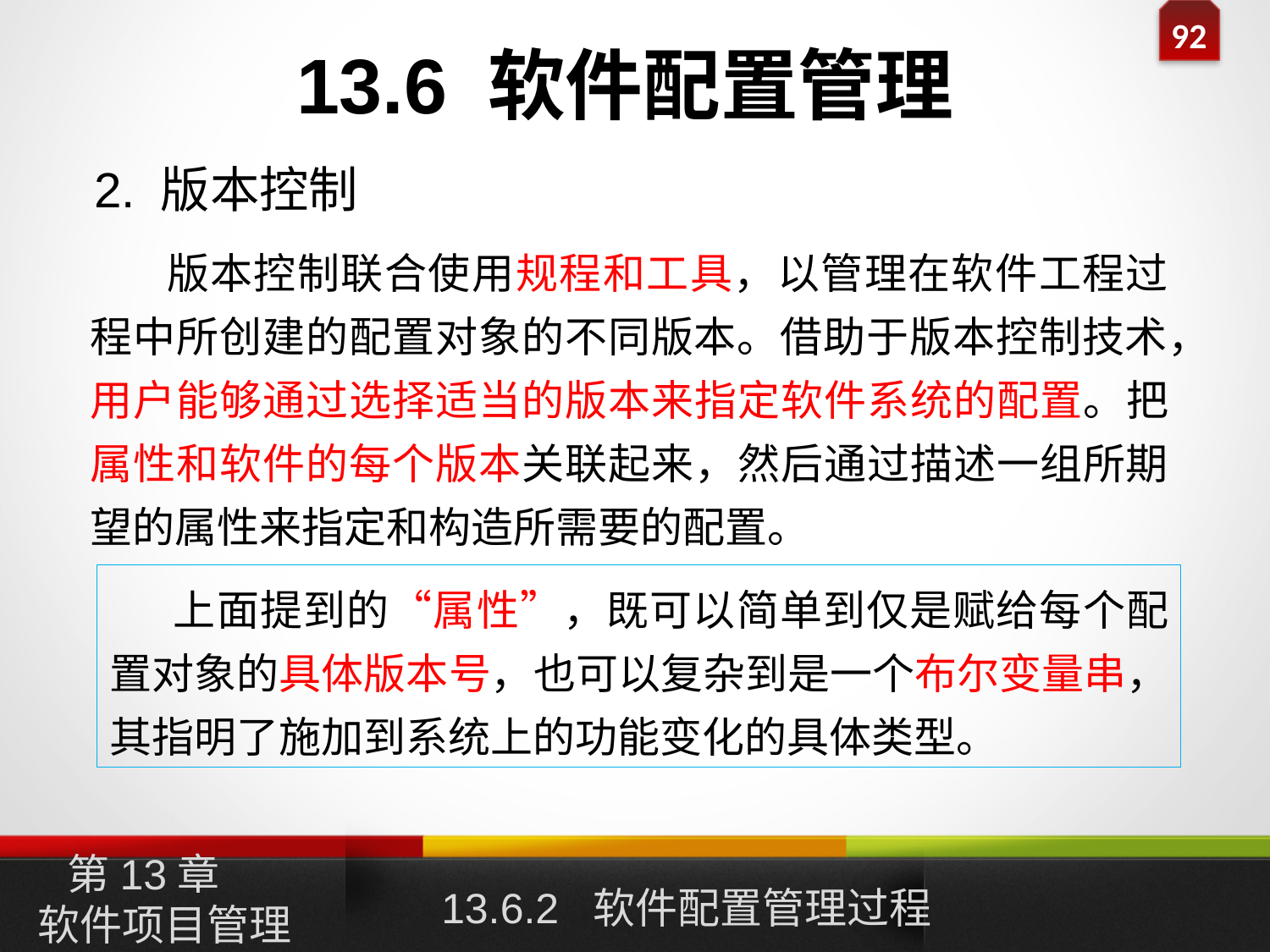

# 13.6 软件配置管理
2. 版本控制
      版本控制联合使用规程和工具，以管理在软件工程过程中所创建的配置对象的不同版本。借助于版本控制技术，用户能够通过选择适当的版本来指定软件系统的配置。把属性和软件的每个版本关联起来，然后通过描述一组所期望的属性来指定和构造所需要的配置。
     上面提到的“属性”，既可以简单到仅是赋给每个配置对象的具体版本号，也可以复杂到是一个布尔变量串，其指明了施加到系统上的功能变化的具体类型。
第13章
软件项目管理
13.6.2  软件配置管理过程